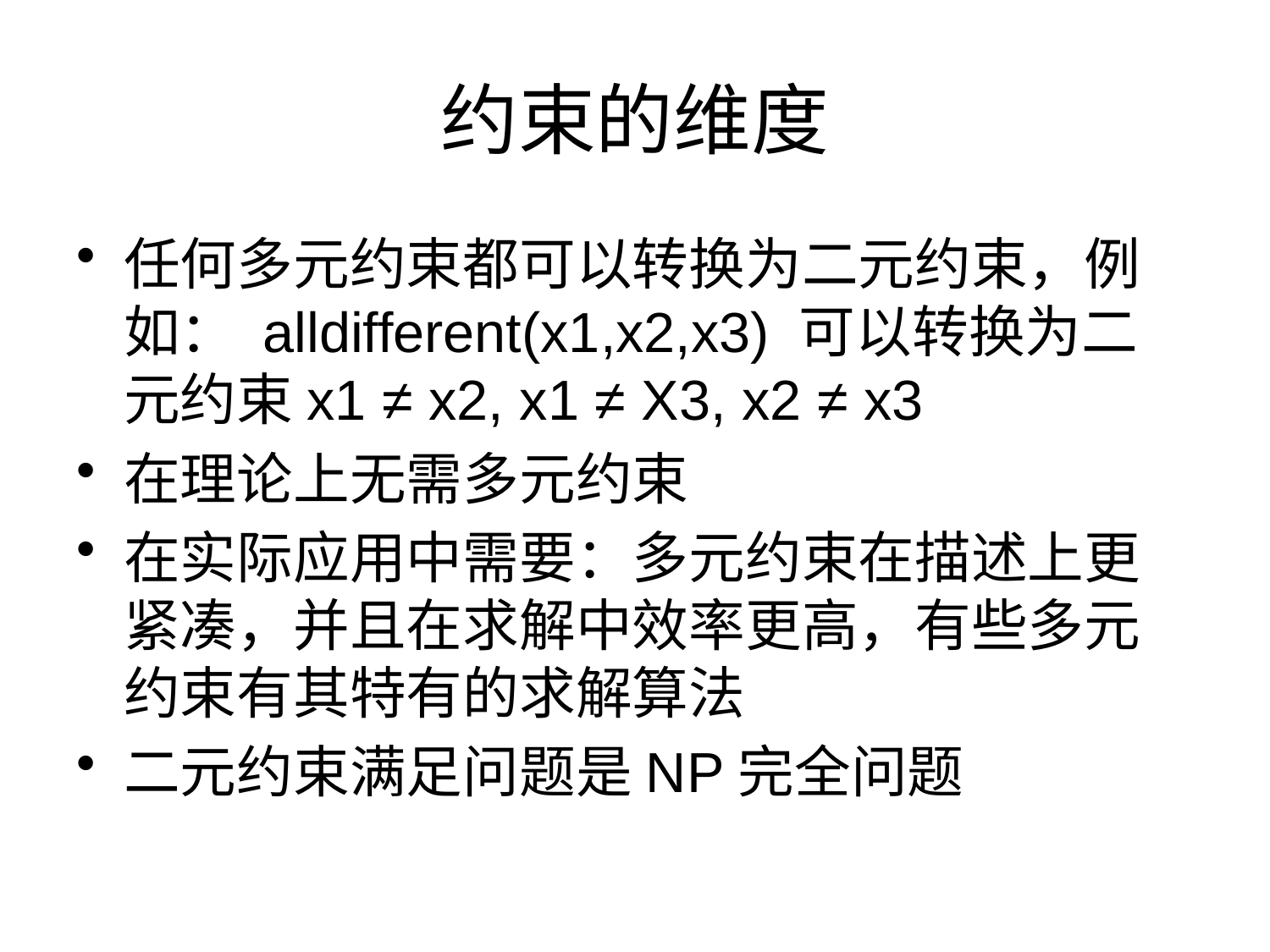

# 约束的维度
任何多元约束都可以转换为二元约束，例如： alldifferent(x1,x2,x3) 可以转换为二元约束x1 ≠ x2, x1 ≠ X3, x2 ≠ x3
在理论上无需多元约束
在实际应用中需要：多元约束在描述上更紧凑，并且在求解中效率更高，有些多元约束有其特有的求解算法
二元约束满足问题是NP完全问题